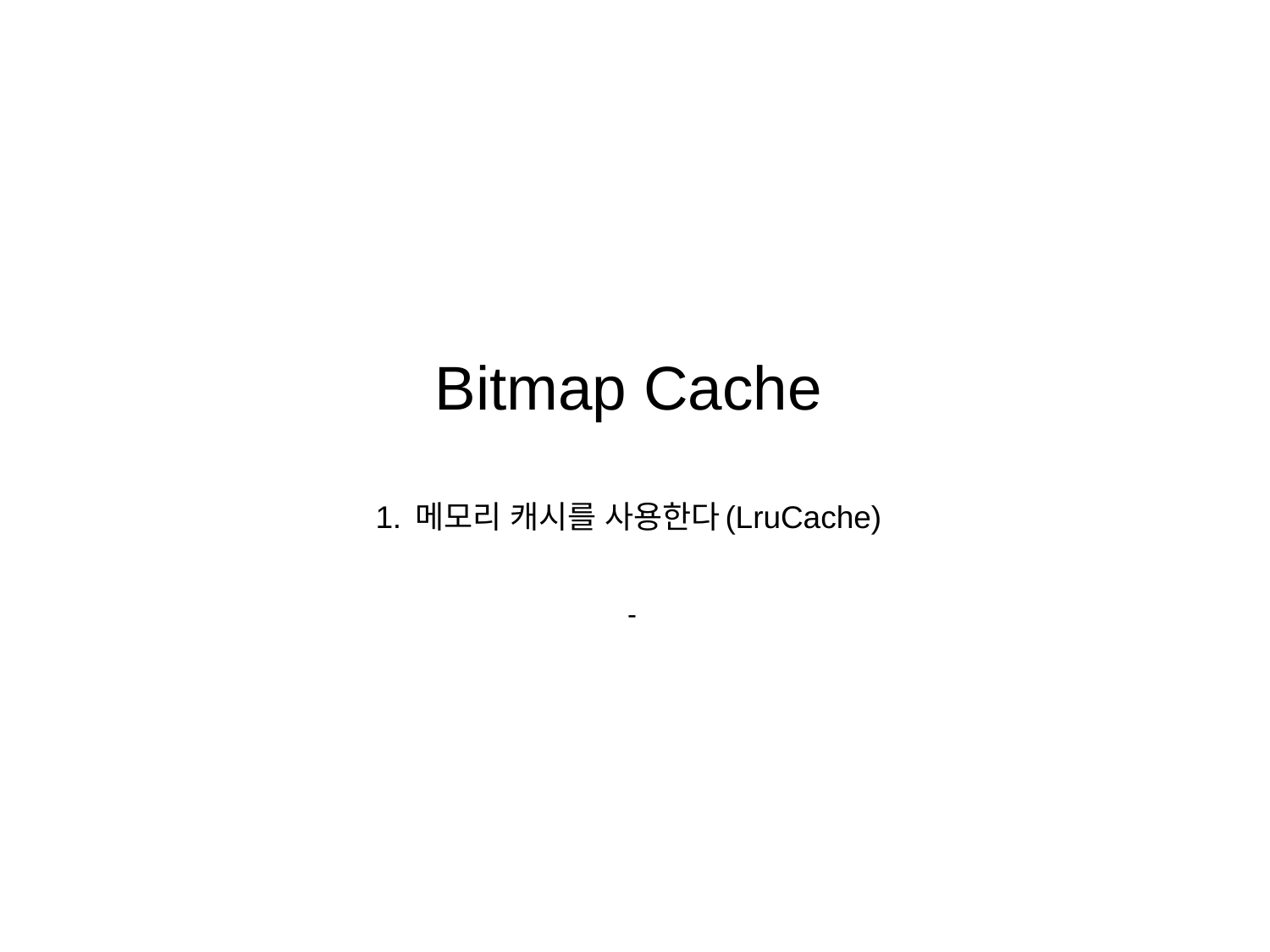

# Bitmap Cache 1. 메모리 캐시를 사용한다(LruCache) -